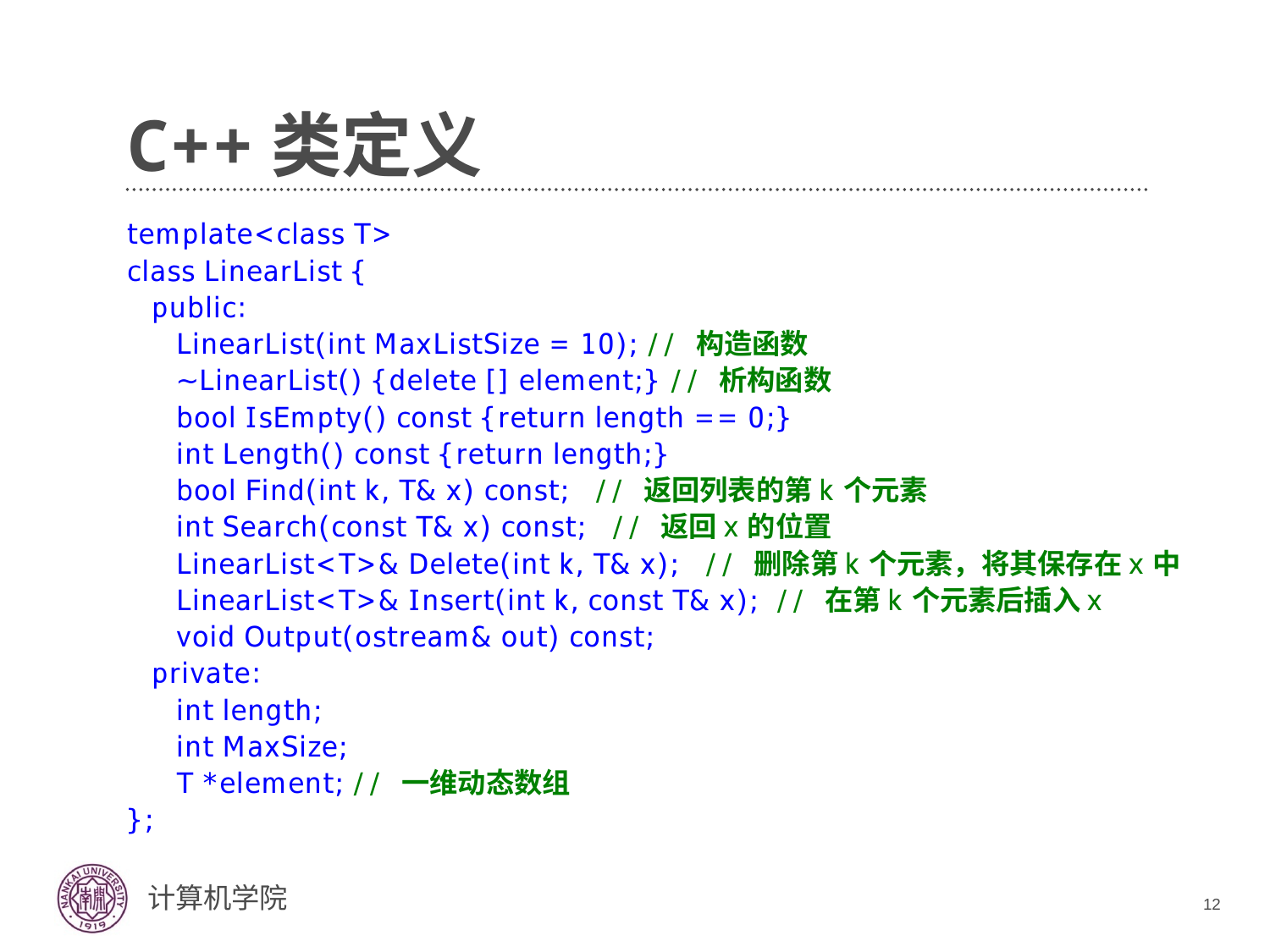

# C++类定义
template<class T>
class LinearList {
   public:
      LinearList(int MaxListSize = 10); // 构造函数
      ~LinearList() {delete [] element;} // 析构函数
      bool IsEmpty() const {return length == 0;}
      int Length() const {return length;}
      bool Find(int k, T& x) const;   // 返回列表的第k个元素
      int Search(const T& x) const;   // 返回x的位置
      LinearList<T>& Delete(int k, T& x);   // 删除第k个元素，将其保存在x中
      LinearList<T>& Insert(int k, const T& x);  // 在第k个元素后插入x
      void Output(ostream& out) const;
   private:
      int length;
      int MaxSize;
      T *element; // 一维动态数组
};
12